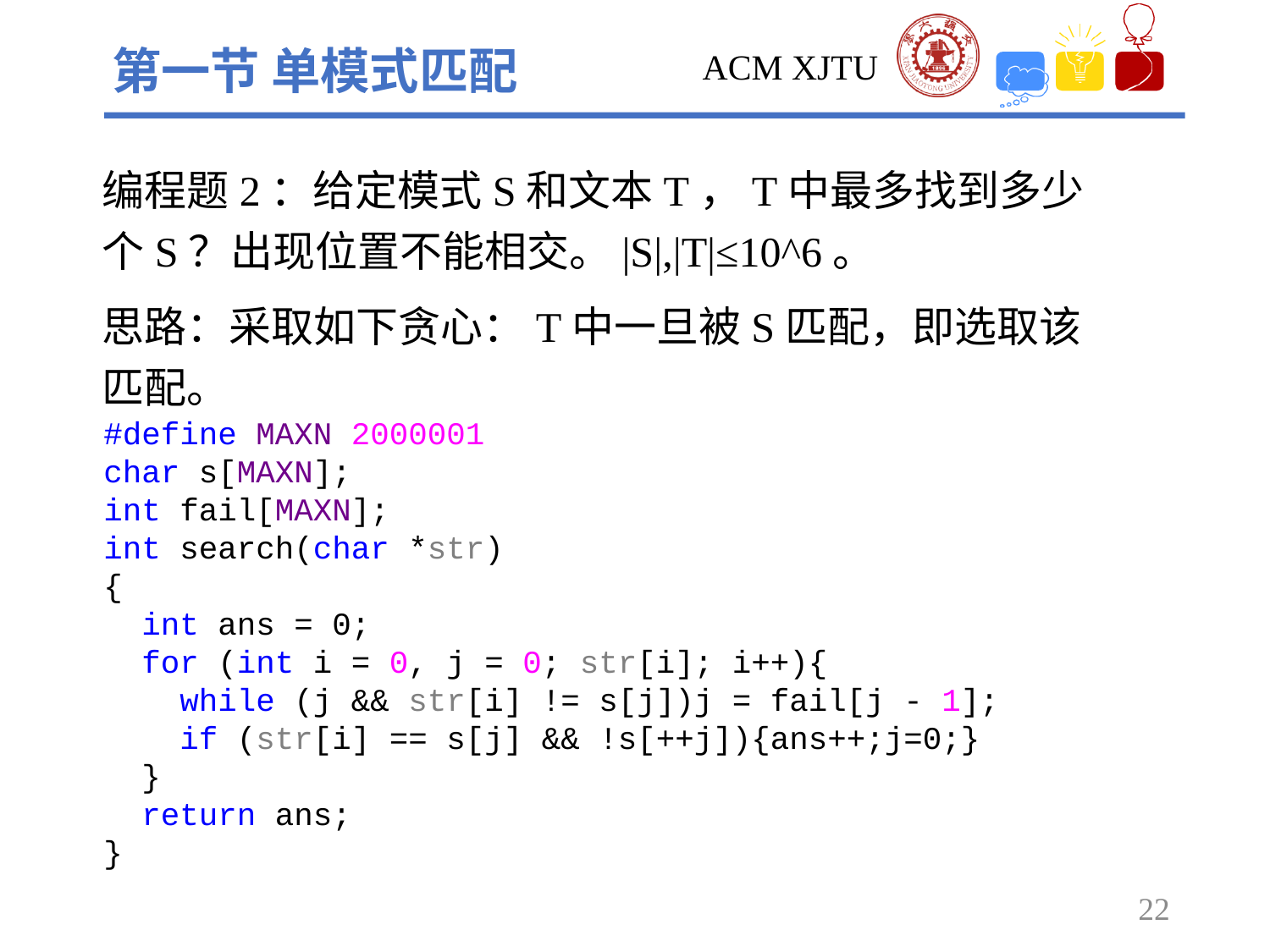

第一节 单模式匹配
编程题2：给定模式S和文本T，T中最多找到多少个S？出现位置不能相交。|S|,|T|≤10^6。
思路：采取如下贪心：T中一旦被S匹配，即选取该匹配。
#define MAXN 2000001
char s[MAXN];
int fail[MAXN];
int search(char *str)
{
  int ans = 0;
  for (int i = 0, j = 0; str[i]; i++){
    while (j && str[i] != s[j])j = fail[j - 1];
    if (str[i] == s[j] && !s[++j]){ans++;j=0;}
  }
  return ans;
}
22